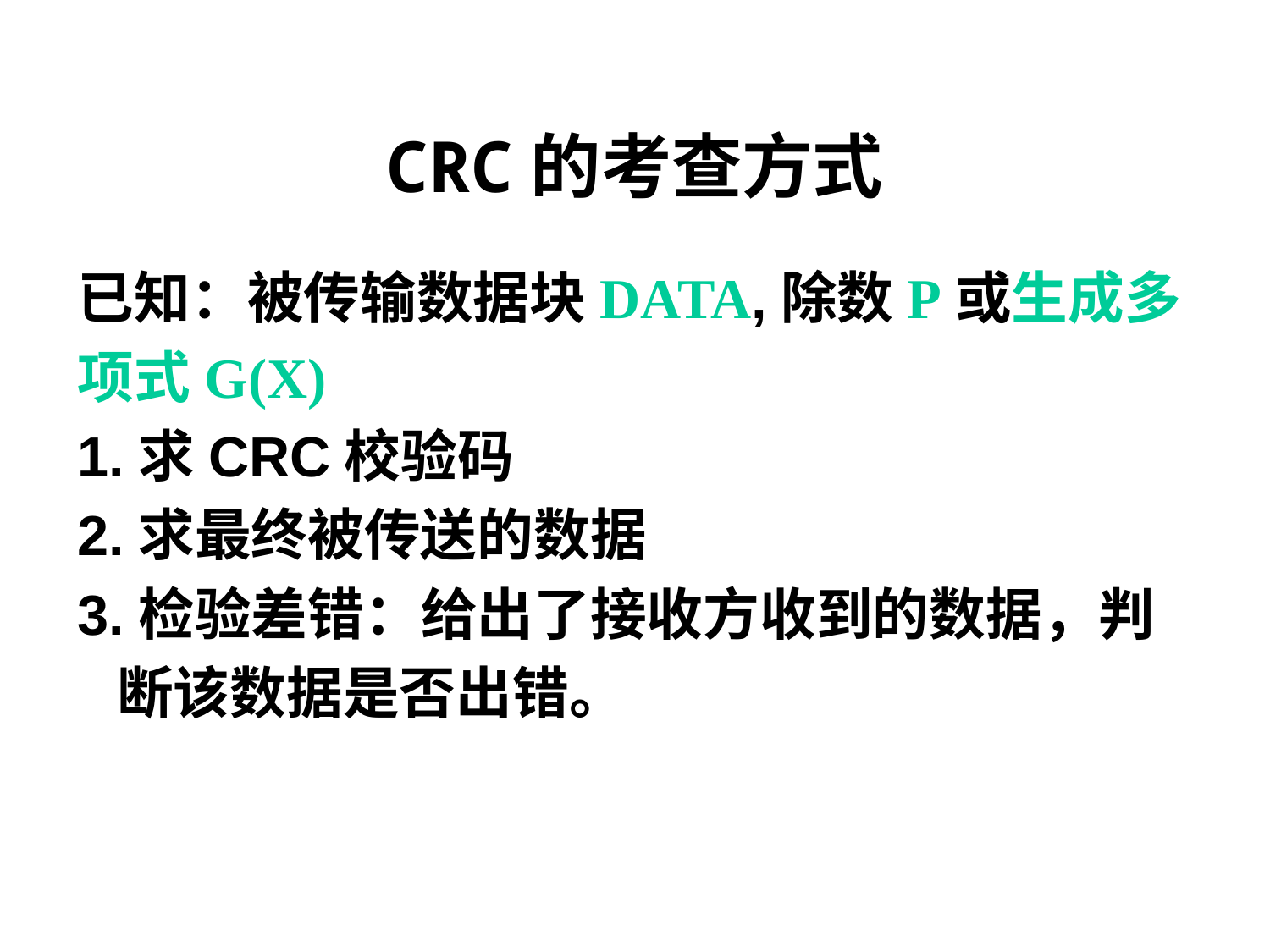

# CRC的考查方式
已知：被传输数据块DATA,除数P或生成多
项式G(X)
1.求CRC校验码
2.求最终被传送的数据
3.检验差错：给出了接收方收到的数据，判
  断该数据是否出错。